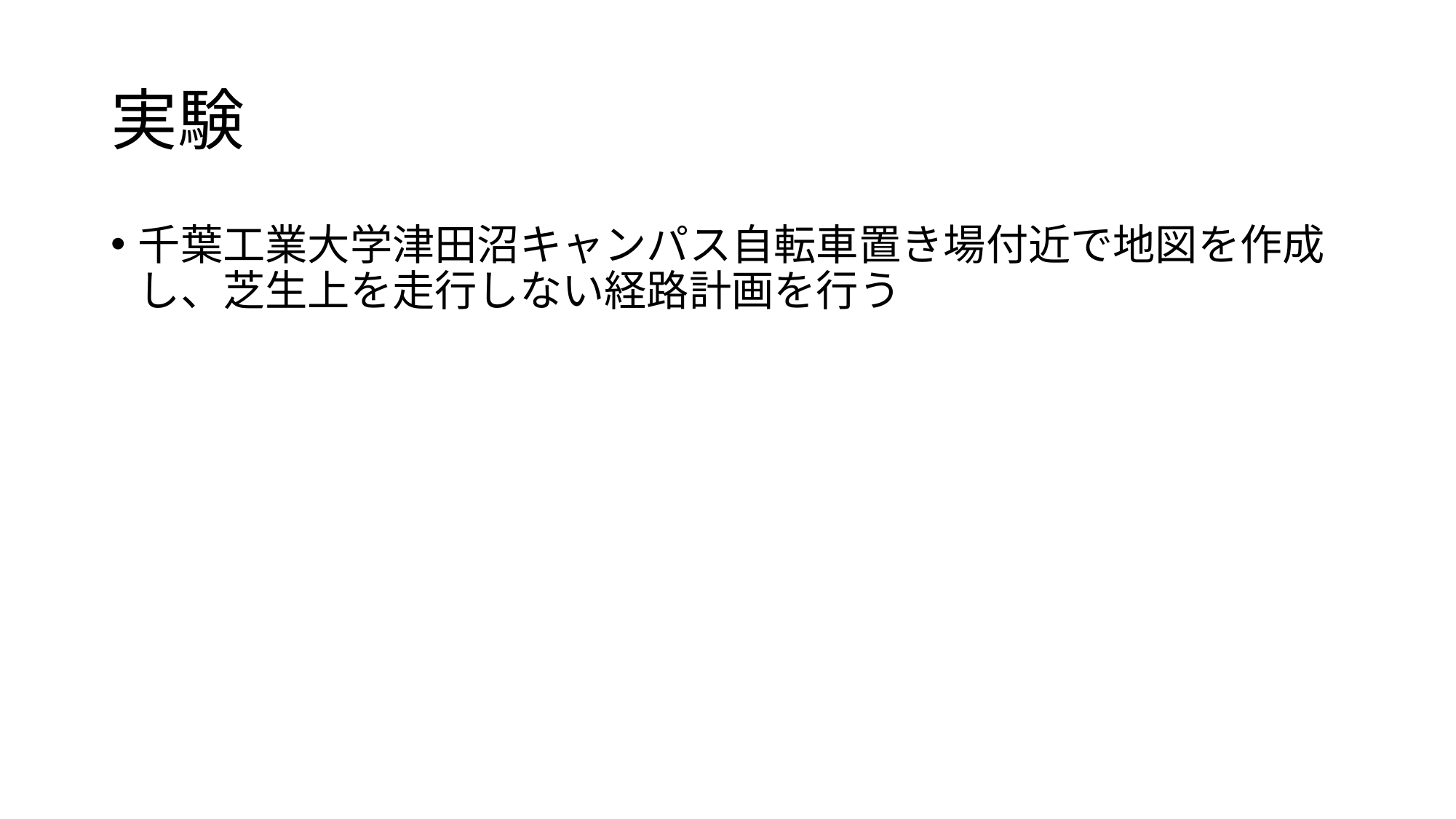

# 実験
千葉工業大学津田沼キャンパス自転車置き場付近で地図を作成し、芝生上を走行しない経路計画を行う